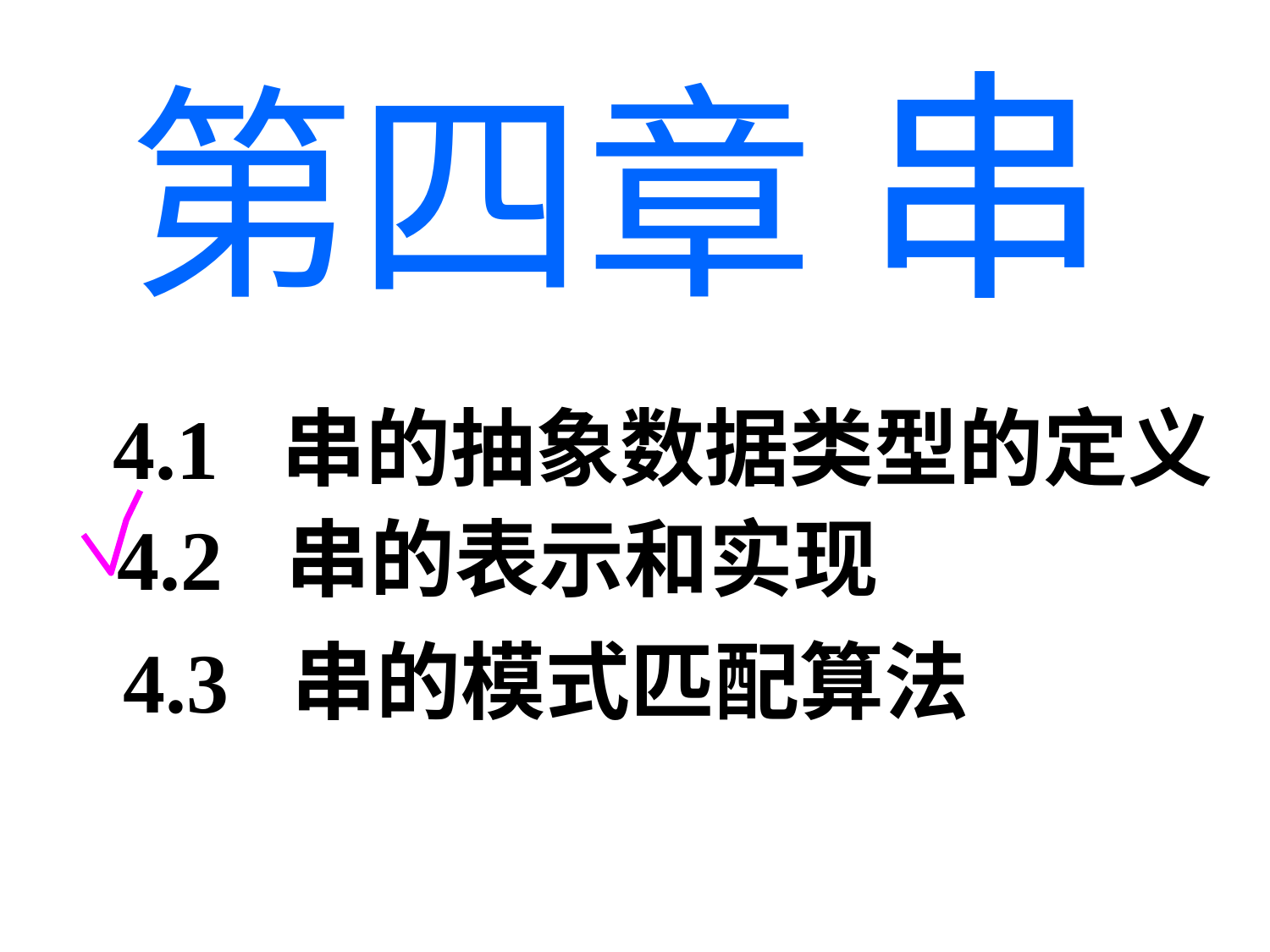

第四章 串
4.1  串的抽象数据类型的定义

4.2  串的表示和实现
4.3	 串的模式匹配算法